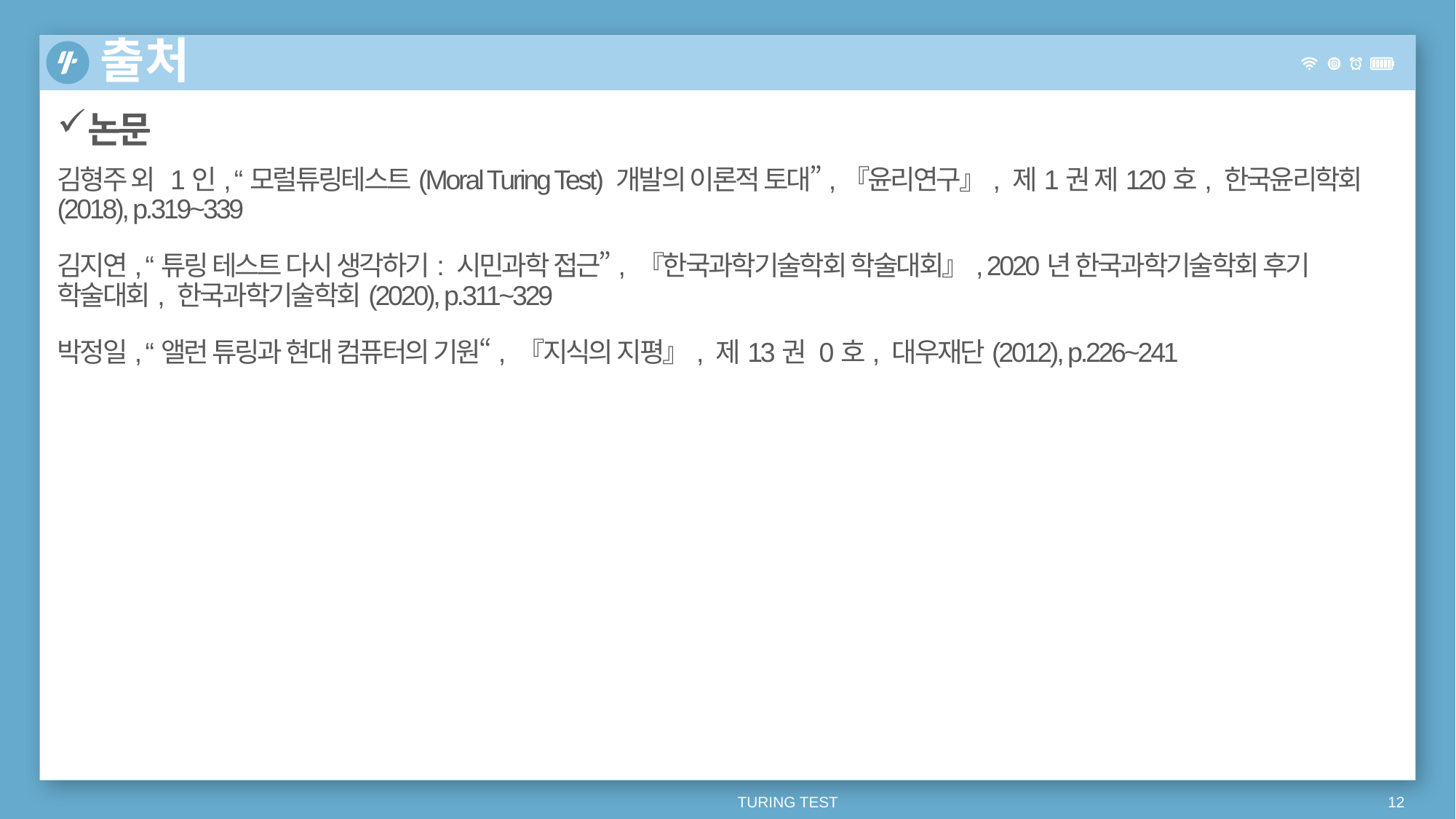

# 출처
논문
김형주 외 1인, “모럴튜링테스트(Moral Turing Test) 개발의 이론적 토대”,『윤리연구』, 제1권 제120호, 한국윤리학회(2018), p.319~339
김지연, “튜링 테스트 다시 생각하기: 시민과학 접근”, 『한국과학기술학회 학술대회』, 2020년 한국과학기술학회 후기 학술대회, 한국과학기술학회(2020), p.311~329
박정일, “앨런 튜링과 현대 컴퓨터의 기원“, 『지식의 지평』, 제13권 0호, 대우재단(2012), p.226~241

TURING TEST
12